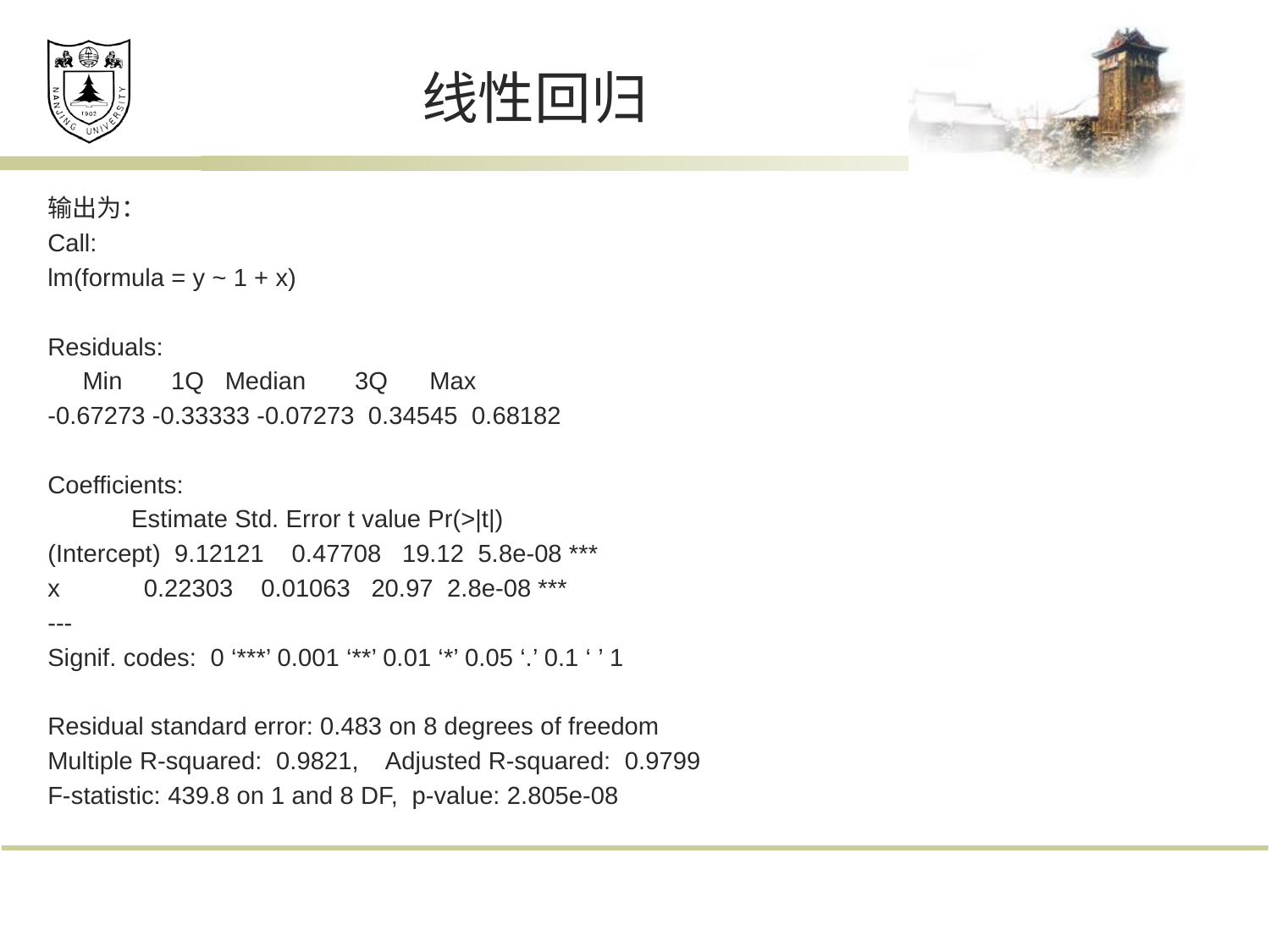

# 线性回归
输出为：
Call:
lm(formula = y ~ 1 + x)

Residuals:
     Min       1Q   Median       3Q      Max
-0.67273 -0.33333 -0.07273  0.34545  0.68182

Coefficients:
            Estimate Std. Error t value Pr(>|t|)
(Intercept)  9.12121    0.47708   19.12  5.8e-08 ***
x            0.22303    0.01063   20.97  2.8e-08 ***
---
Signif. codes:  0 ‘***’ 0.001 ‘**’ 0.01 ‘*’ 0.05 ‘.’ 0.1 ‘ ’ 1

Residual standard error: 0.483 on 8 degrees of freedom
Multiple R-squared:  0.9821,    Adjusted R-squared:  0.9799
F-statistic: 439.8 on 1 and 8 DF,  p-value: 2.805e-08